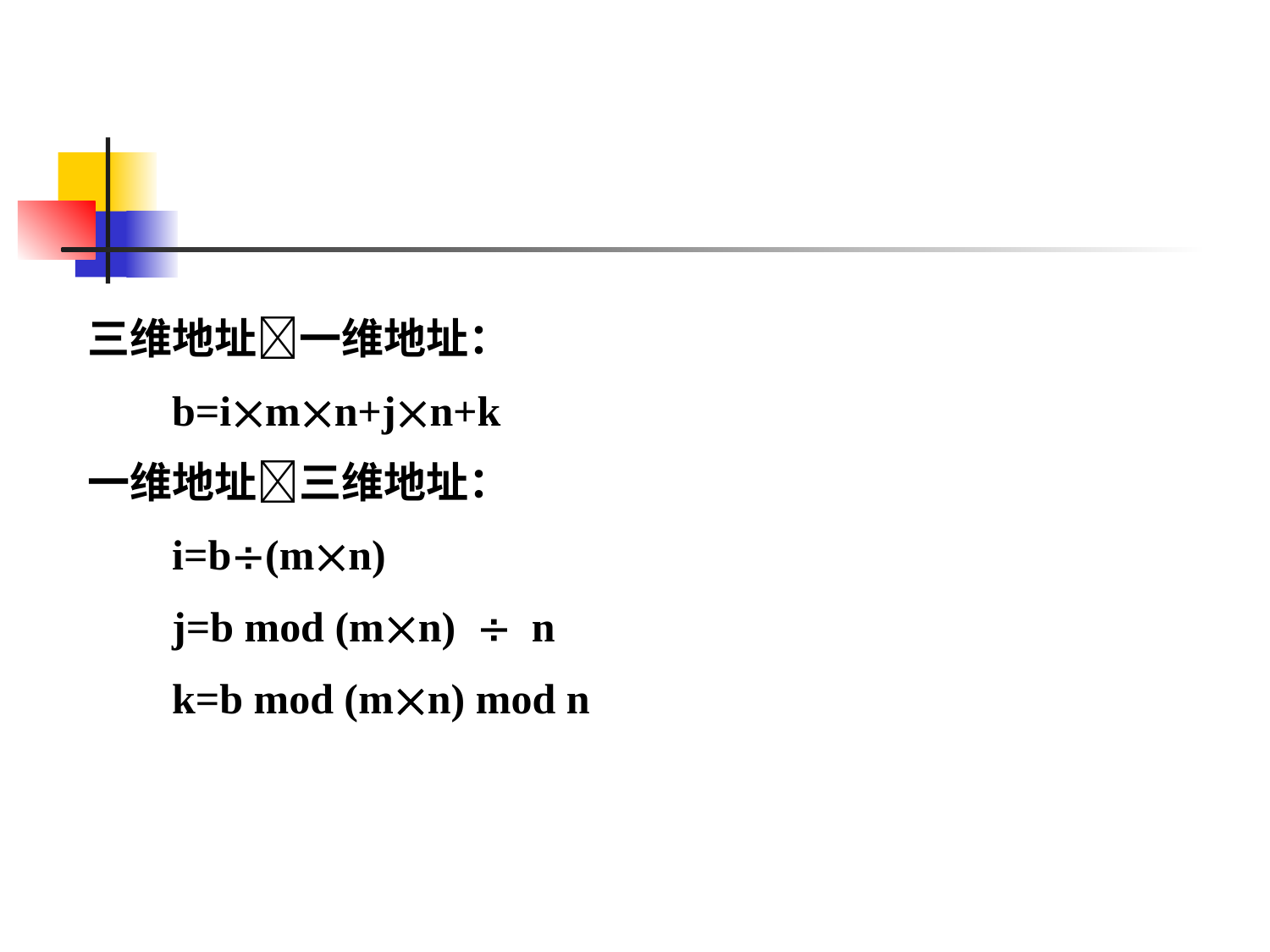

三维地址⇒一维地址：
        b=i×m×n+j×n+k
一维地址⇒三维地址：
        i=b÷(m×n)
        j=b mod (m×n)  ÷  n
        k=b mod (m×n) mod n